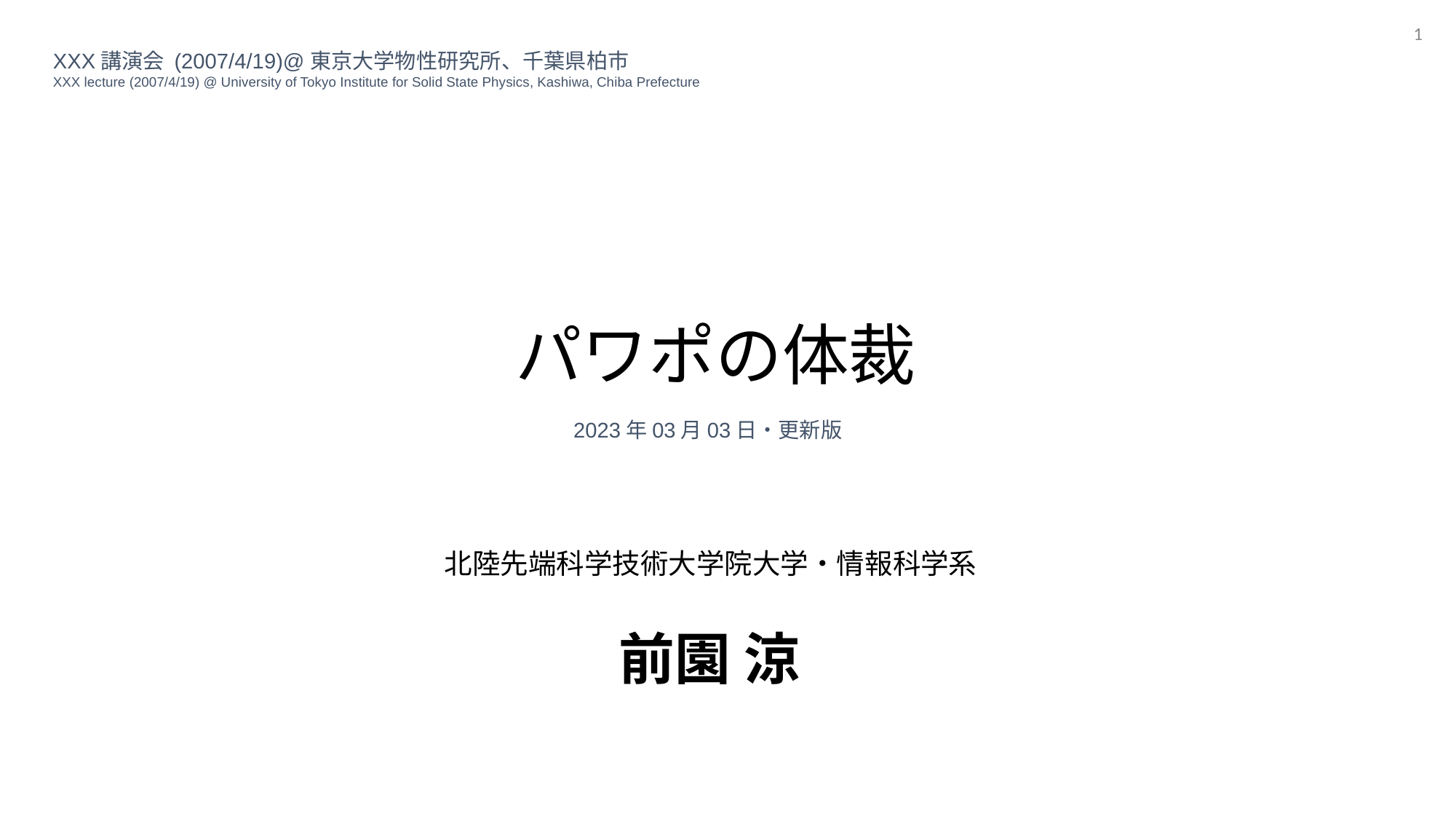

1
XXX講演会 (2007/4/19)@東京大学物性研究所、千葉県柏市
XXX lecture (2007/4/19) @ University of Tokyo Institute for Solid State Physics, Kashiwa, Chiba Prefecture
# パワポの体裁
2023年03月03日・更新版
北陸先端科学技術大学院大学・情報科学系
前園 涼